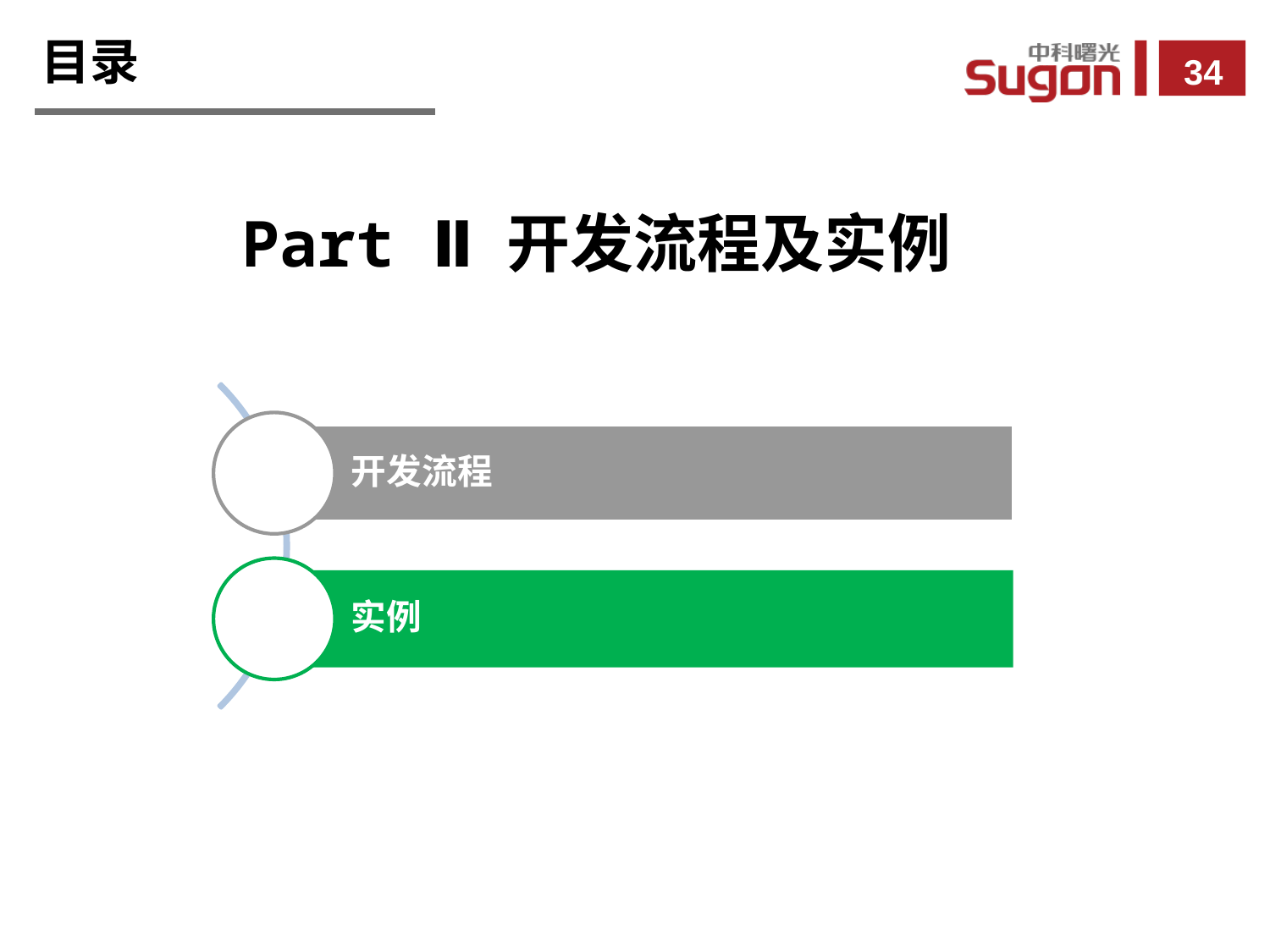

目录
34
Part Ⅱ 开发流程及实例
开发流程
实例